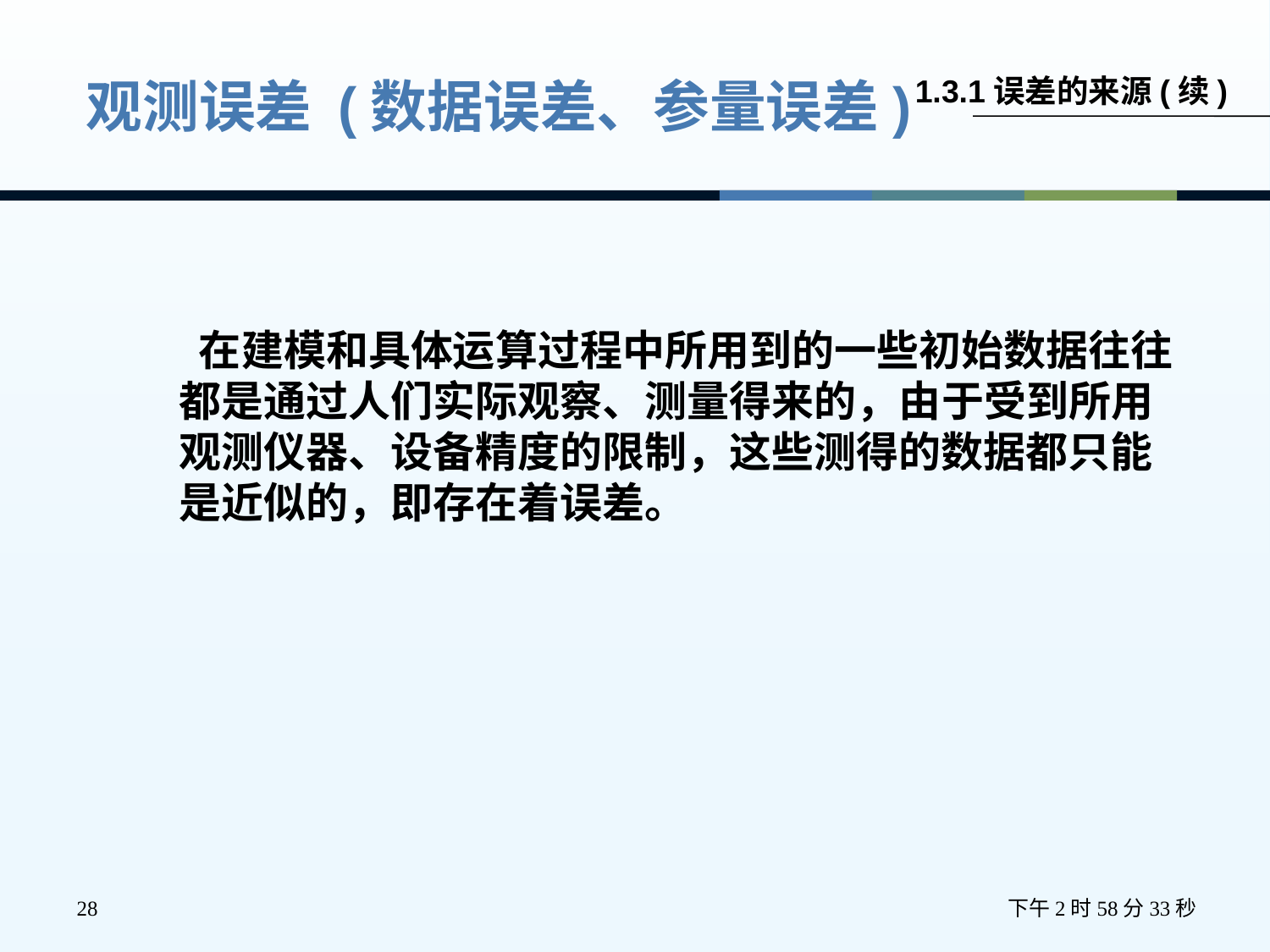

观测误差 (数据误差、参量误差)
1.3.1误差的来源(续)

      在建模和具体运算过程中所用到的一些初始数据往往都是通过人们实际观察、测量得来的，由于受到所用观测仪器、设备精度的限制，这些测得的数据都只能是近似的，即存在着误差。
28
下午2时58分33秒